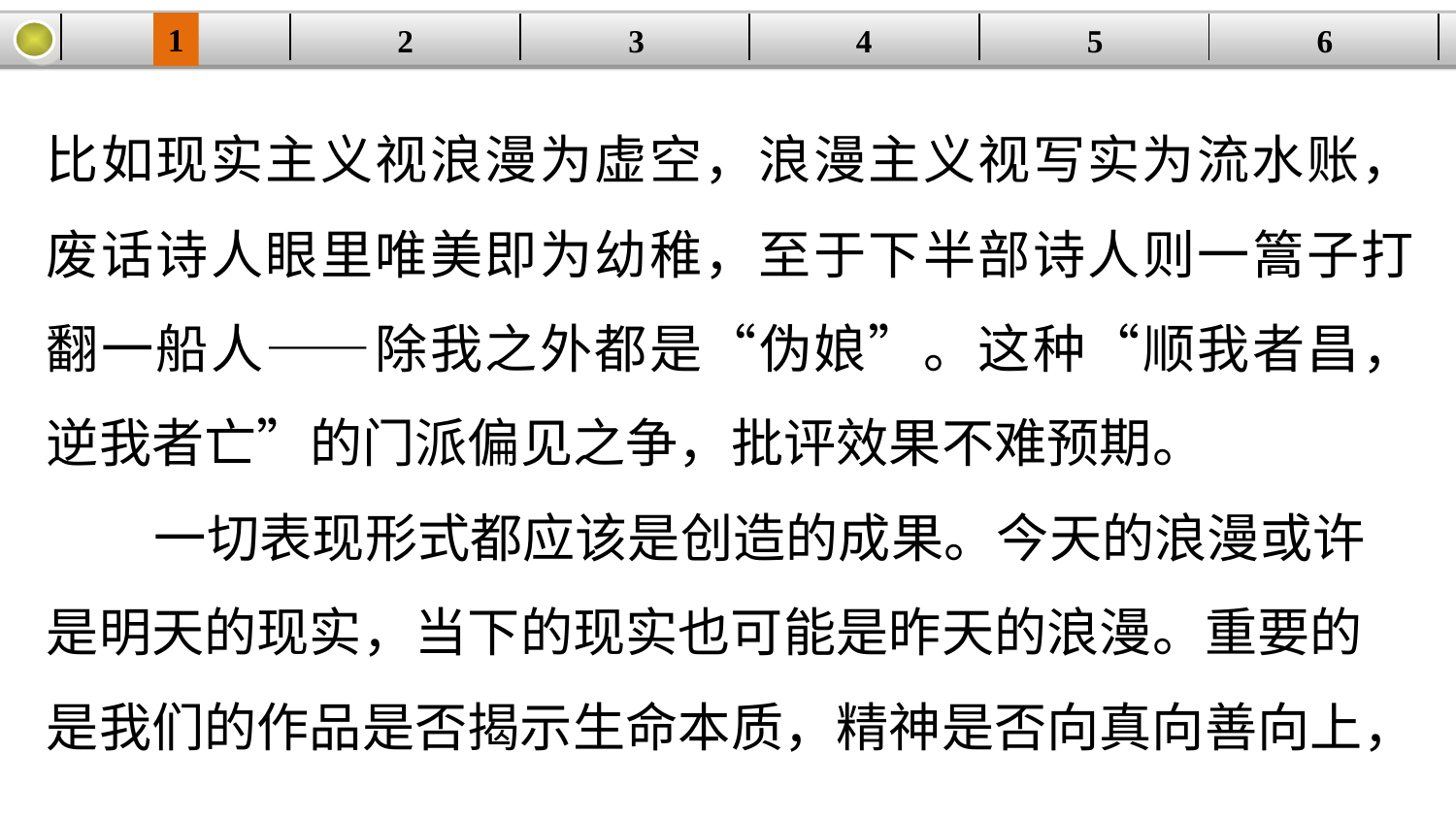

1
3
4
5
6
2
|  |  |  |  |  |  |
| --- | --- | --- | --- | --- | --- |

比如现实主义视浪漫为虚空，浪漫主义视写实为流水账，废话诗人眼里唯美即为幼稚，至于下半部诗人则一篙子打翻一船人——除我之外都是“伪娘”。这种“顺我者昌，逆我者亡”的门派偏见之争，批评效果不难预期。
        一切表现形式都应该是创造的成果。今天的浪漫或许是明天的现实，当下的现实也可能是昨天的浪漫。重要的是我们的作品是否揭示生命本质，精神是否向真向善向上，